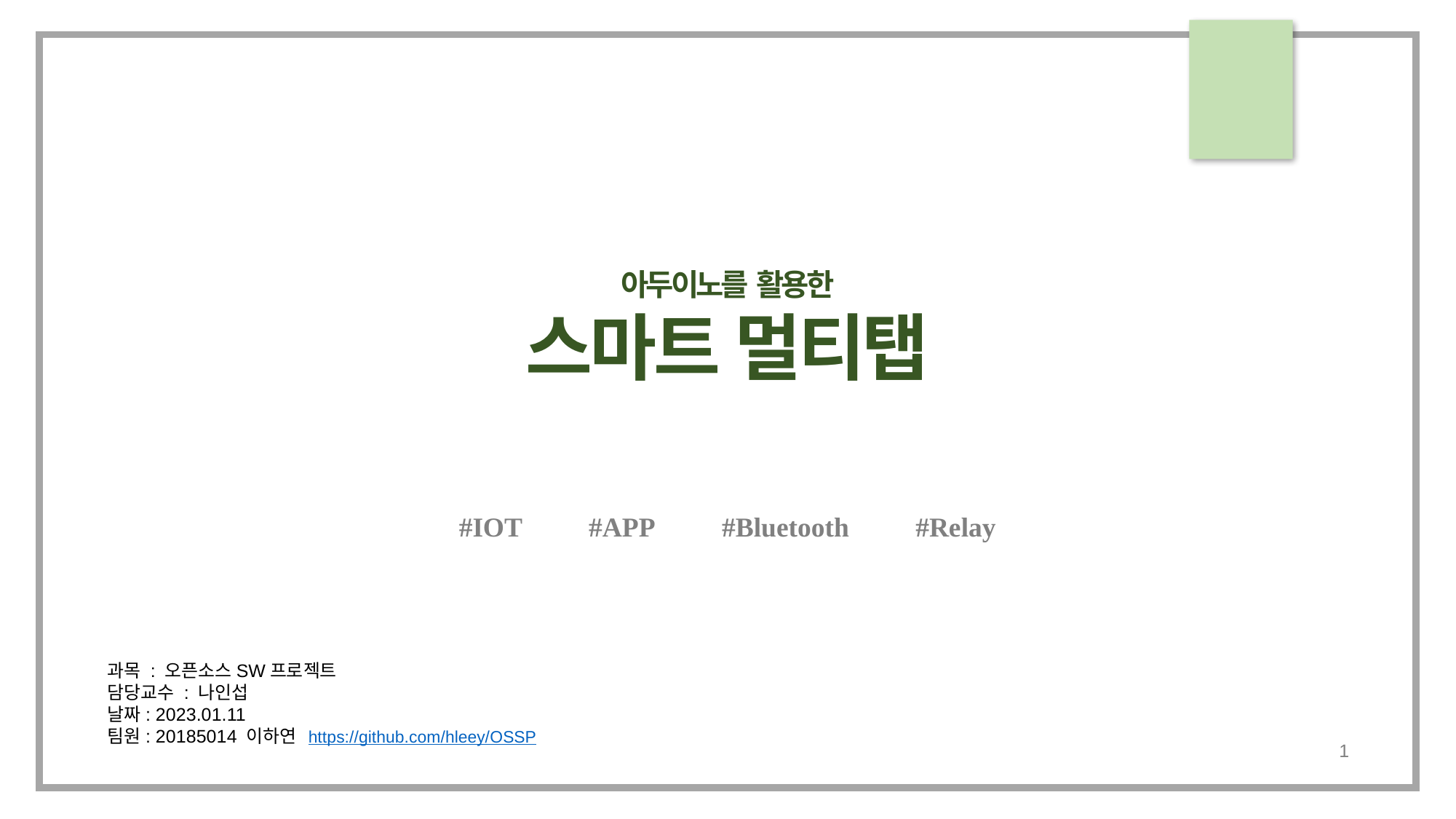

아두이노를  활용한
스마트 멀티탭
#IOT
#APP
#Bluetooth
#Relay
과목 : 오픈소스SW프로젝트
담당교수 : 나인섭
날짜: 2023.01.11
팀원: 20185014 이하연

https://github.com/hleey/OSSP
1